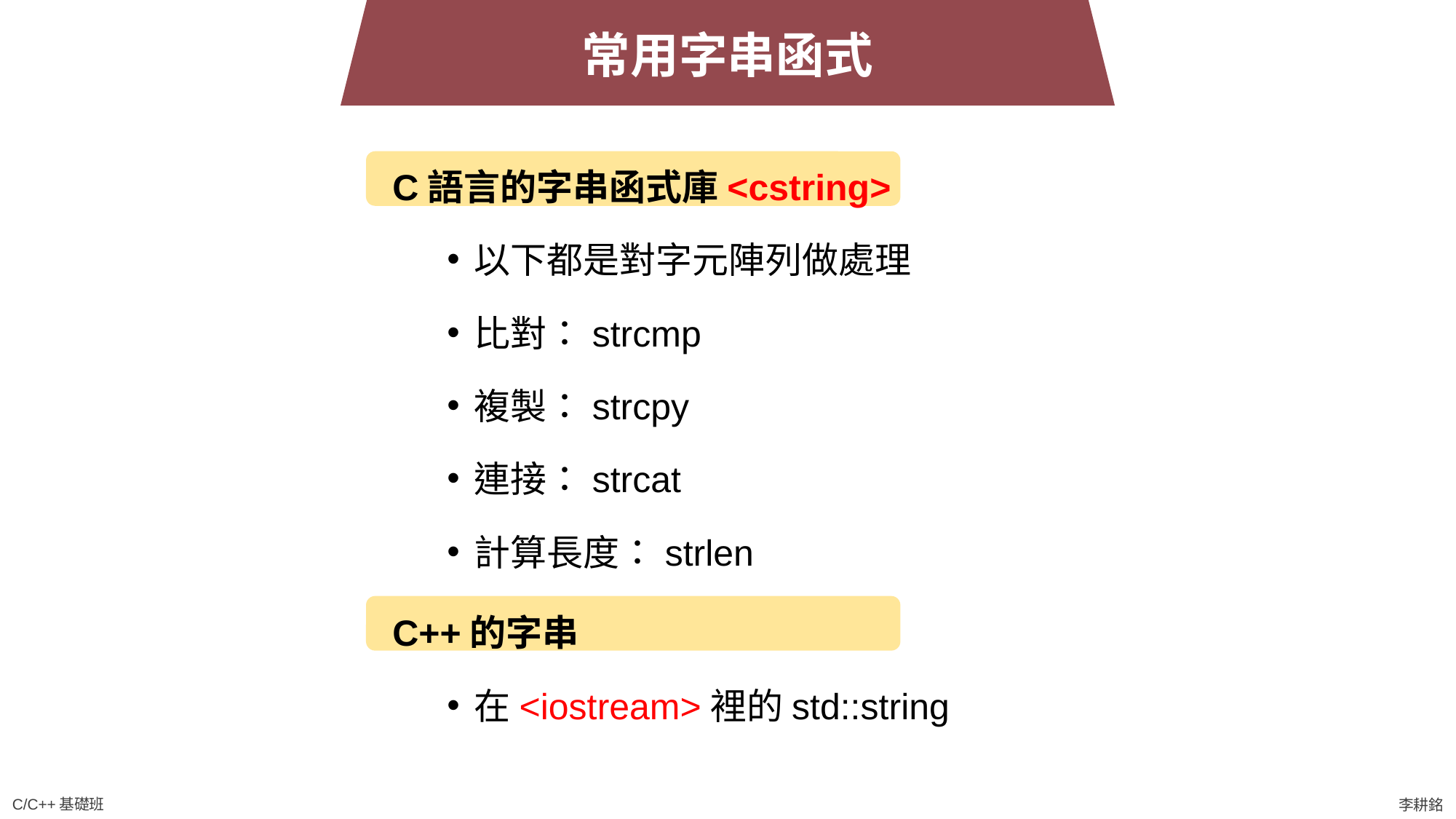

常用字串函式
C語言的字串函式庫<cstring>
以下都是對字元陣列做處理
比對：strcmp
複製：strcpy
連接：strcat
計算長度：strlen
C++的字串
在<iostream>裡的std::string

C/C++基礎班
李耕銘